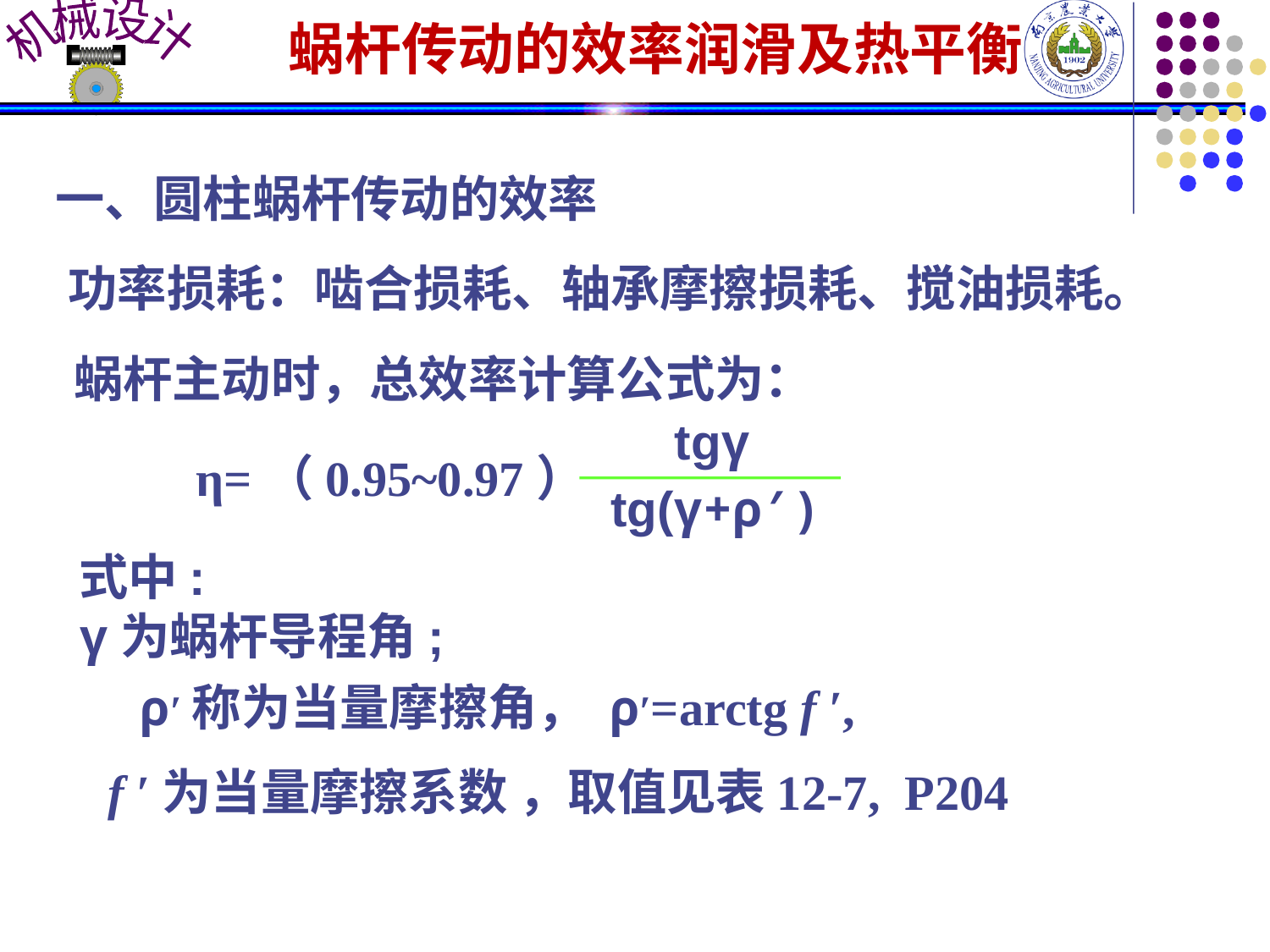

蜗杆传动的效率润滑及热平衡
一、圆柱蜗杆传动的效率
功率损耗：啮合损耗、轴承摩擦损耗、搅油损耗。
蜗杆主动时，总效率计算公式为：
tgγ
η=（0.95~0.97）
tg(γ+ρ′)

式中:
γ为蜗杆导程角;
ρ′称为当量摩擦角， ρ′=arctg f ′,
f ′为当量摩擦系数 ，取值见表12-7,  P204